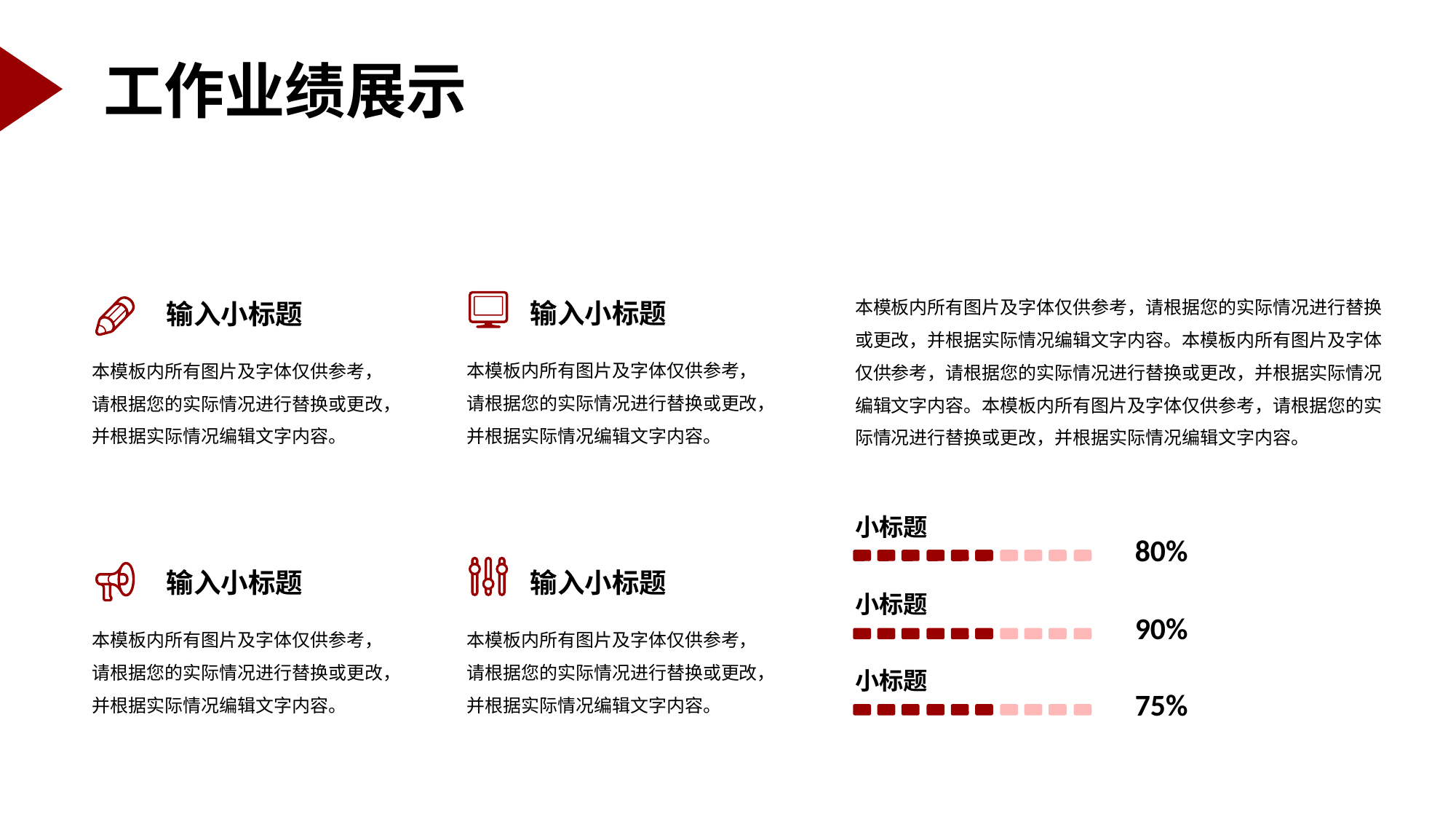

工作业绩展示

本模板内所有图片及字体仅供参考，请根据您的实际情况进行替换或更改，并根据实际情况编辑文字内容。本模板内所有图片及字体仅供参考，请根据您的实际情况进行替换或更改，并根据实际情况编辑文字内容。本模板内所有图片及字体仅供参考，请根据您的实际情况进行替换或更改，并根据实际情况编辑文字内容。

输入小标题
输入小标题

本模板内所有图片及字体仅供参考，请根据您的实际情况进行替换或更改，并根据实际情况编辑文字内容。
本模板内所有图片及字体仅供参考，请根据您的实际情况进行替换或更改，并根据实际情况编辑文字内容。
小标题
80%

输入小标题
输入小标题

小标题
90%
本模板内所有图片及字体仅供参考，请根据您的实际情况进行替换或更改，并根据实际情况编辑文字内容。
本模板内所有图片及字体仅供参考，请根据您的实际情况进行替换或更改，并根据实际情况编辑文字内容。

小标题
75%